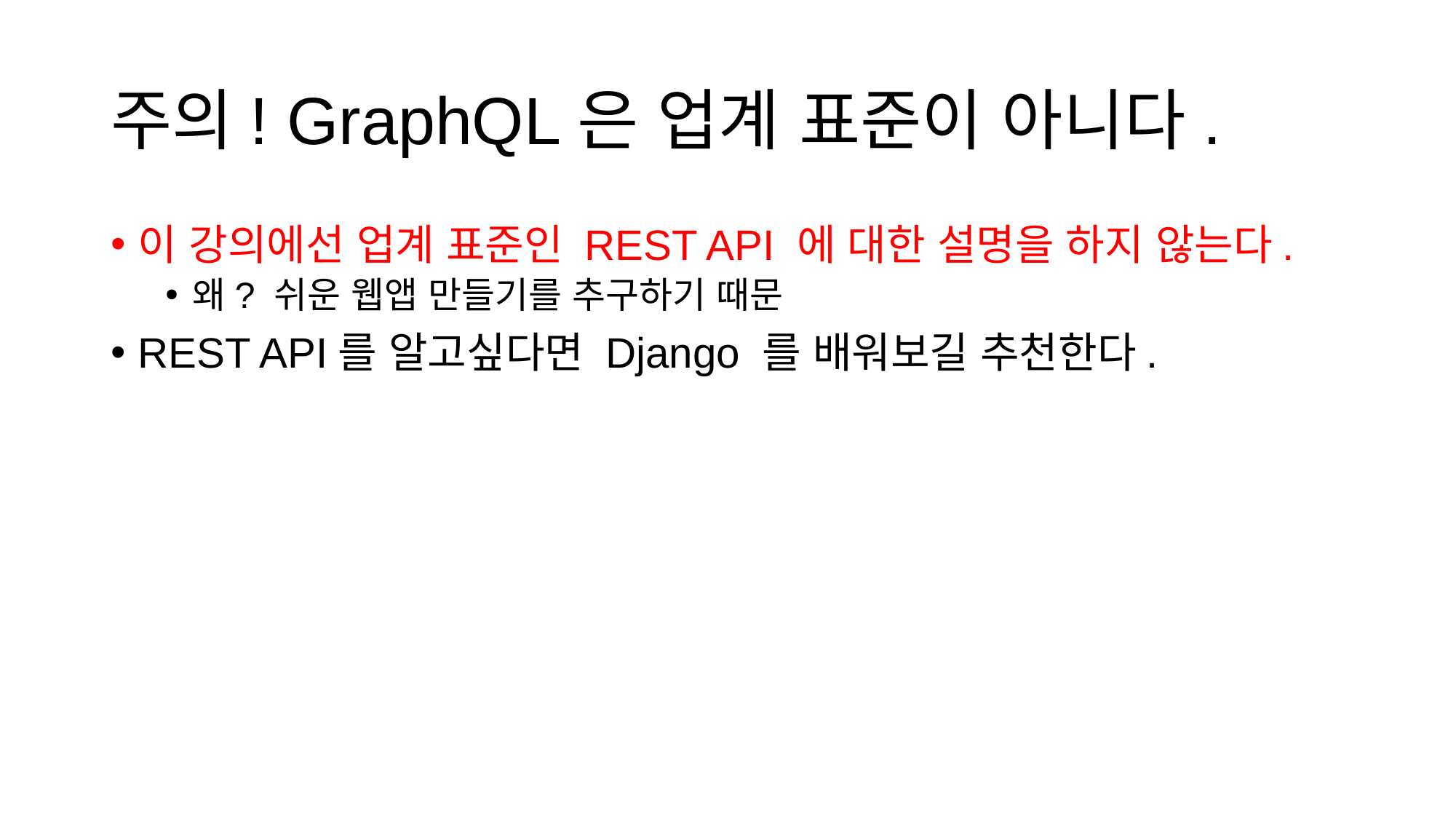

# 주의! GraphQL은 업계 표준이 아니다.
이 강의에선 업계 표준인 REST API 에 대한 설명을 하지 않는다.
왜? 쉬운 웹앱 만들기를 추구하기 때문
REST API를 알고싶다면 Django 를 배워보길 추천한다.